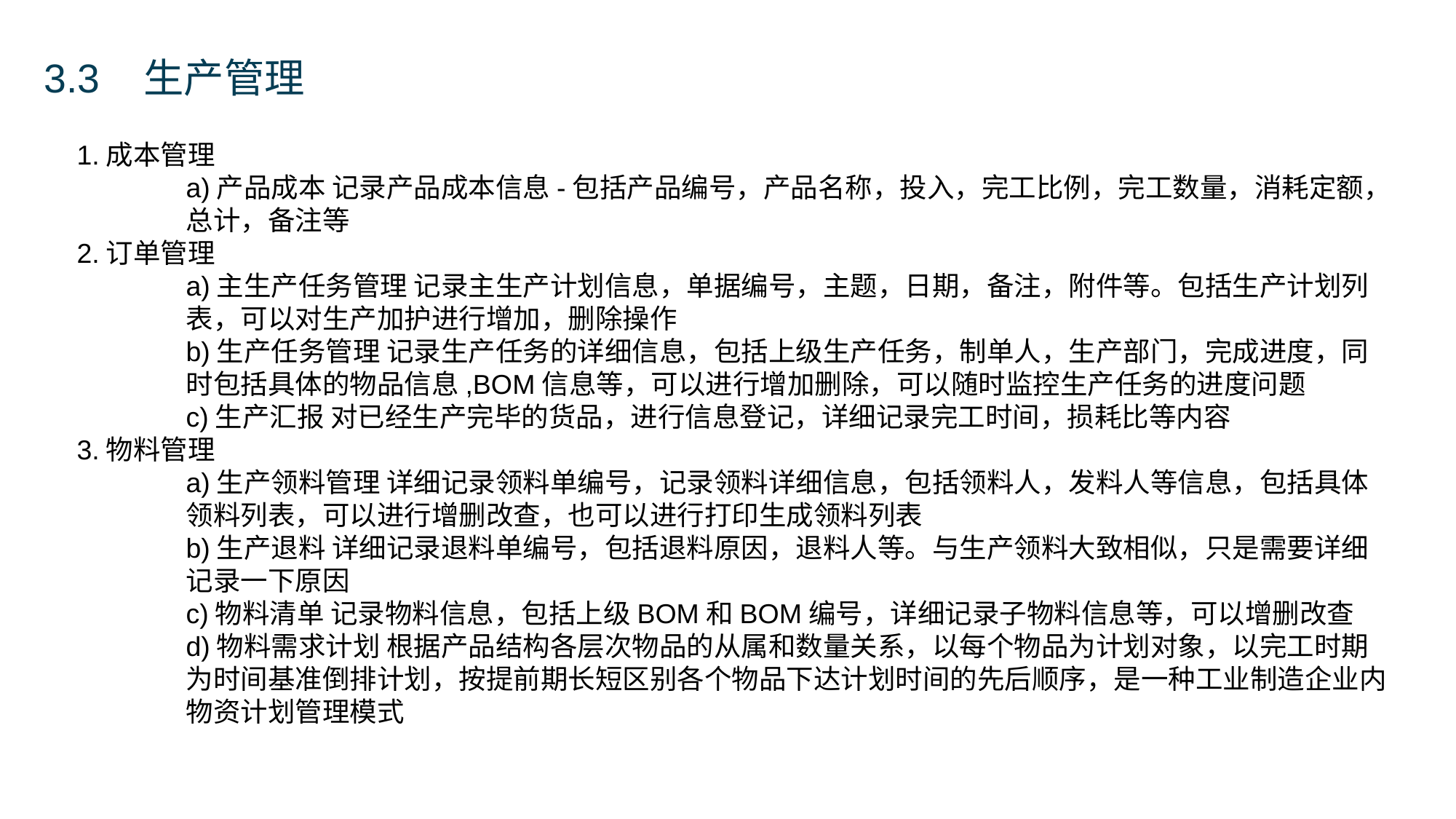

3.3   生产管理
1.成本管理
	a)产品成本 记录产品成本信息-包括产品编号，产品名称，投入，完工比例，完工数量，消耗定额，  	总计，备注等
2.订单管理
	a)主生产任务管理 记录主生产计划信息，单据编号，主题，日期，备注，附件等。包括生产计划列		表，可以对生产加护进行增加，删除操作​
	b)生产任务管理 记录生产任务的详细信息，包括上级生产任务，制单人，生产部门，完成进度，同		时包括具体的物品信息,BOM信息等，可以进行增加删除，可以随时监控生产任务的进度问题
	c)生产汇报 对已经生产完毕的货品，进行信息登记，详细记录完工时间，损耗比等内容
3.物料管理
	a)生产领料管理 详细记录领料单编号，记录领料详细信息，包括领料人，发料人等信息，包括具体		领料列表，可以进行增删改查，也可以进行打印生成领料列表​
	b)生产退料 详细记录退料单编号，包括退料原因，退料人等。与生产领料大致相似，只是需要详细		记录一下原因
	c)物料清单 记录物料信息，包括上级BOM和BOM编号，详细记录子物料信息等，可以增删改查
	d)物料需求计划 根据产品结构各层次物品的从属和数量关系，以每个物品为计划对象，以完工时期		为时间基准倒排计划，按提前期长短区别各个物品下达计划时间的先后顺序，是一种工业制造企业内	物资计划管理模式